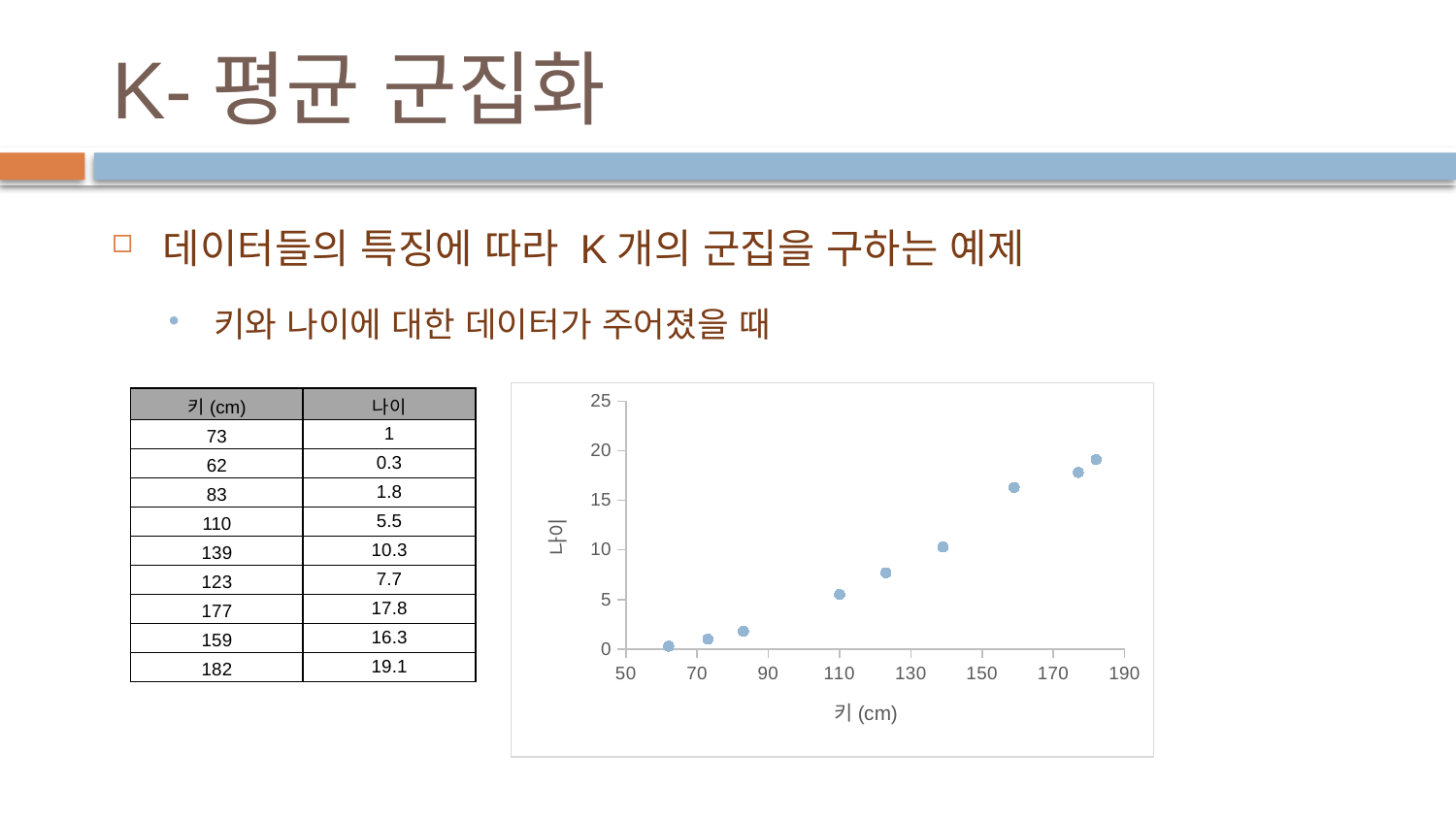

# K-평균 군집화
데이터들의 특징에 따라 K개의 군집을 구하는 예제
키와 나이에 대한 데이터가 주어졌을 때

### Chart

| Category | 나이 |
|---|---|
| 키(cm) | 나이 |
| --- | --- |
| 73 | 1 |
| 62 | 0.3 |
| 83 | 1.8 |
| 110 | 5.5 |
| 139 | 10.3 |
| 123 | 7.7 |
| 177 | 17.8 |
| 159 | 16.3 |
| 182 | 19.1 |